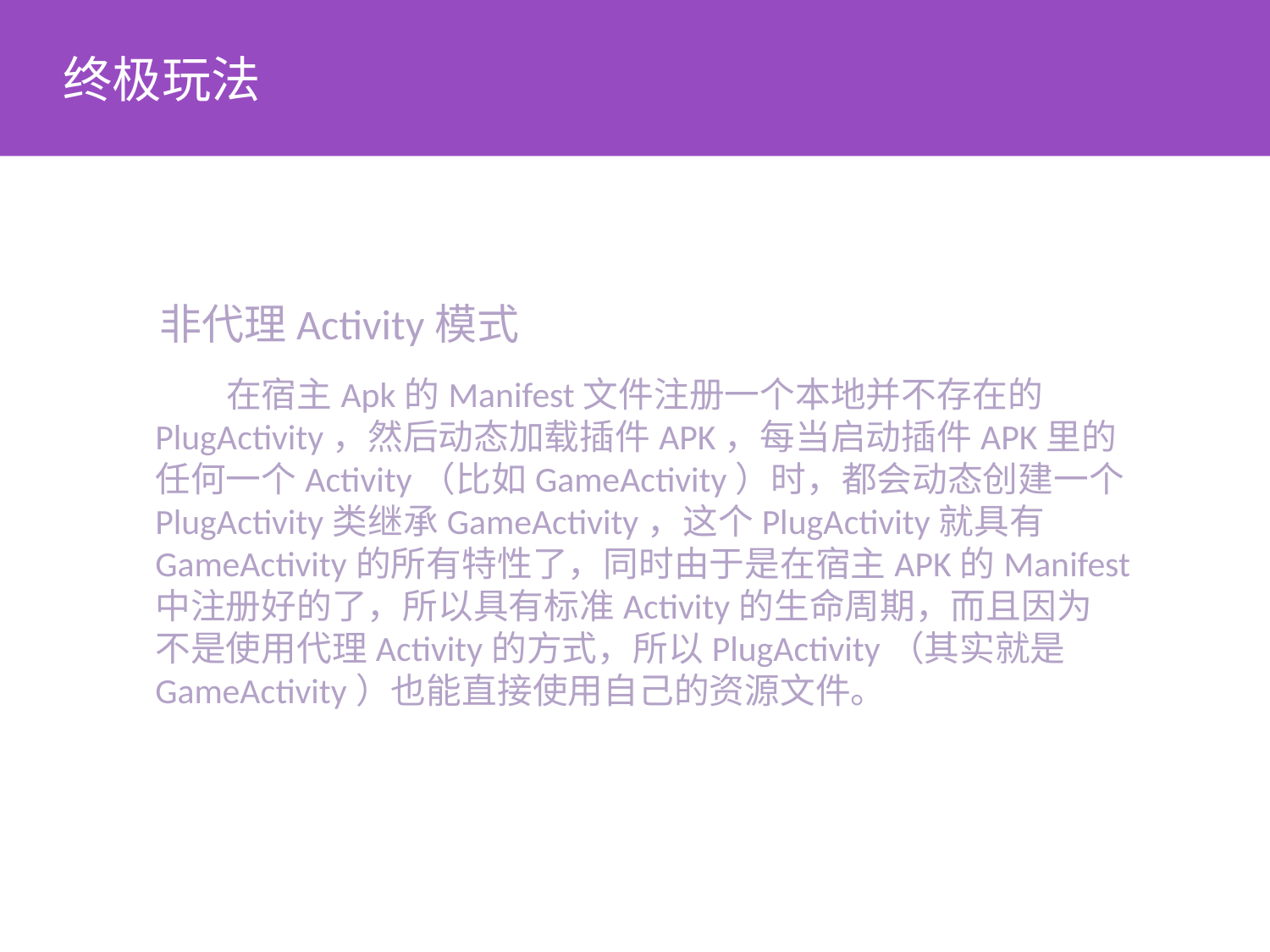

终极玩法
非代理Activity模式
        在宿主Apk的Manifest文件注册一个本地并不存在的
PlugActivity，然后动态加载插件APK，每当启动插件APK里的
任何一个Activity（比如GameActivity）时，都会动态创建一个
PlugActivity类继承GameActivity，这个PlugActivity就具有
GameActivity的所有特性了，同时由于是在宿主APK的Manifest
中注册好的了，所以具有标准Activity的生命周期，而且因为
不是使用代理Activity的方式，所以PlugActivity（其实就是
GameActivity）也能直接使用自己的资源文件。